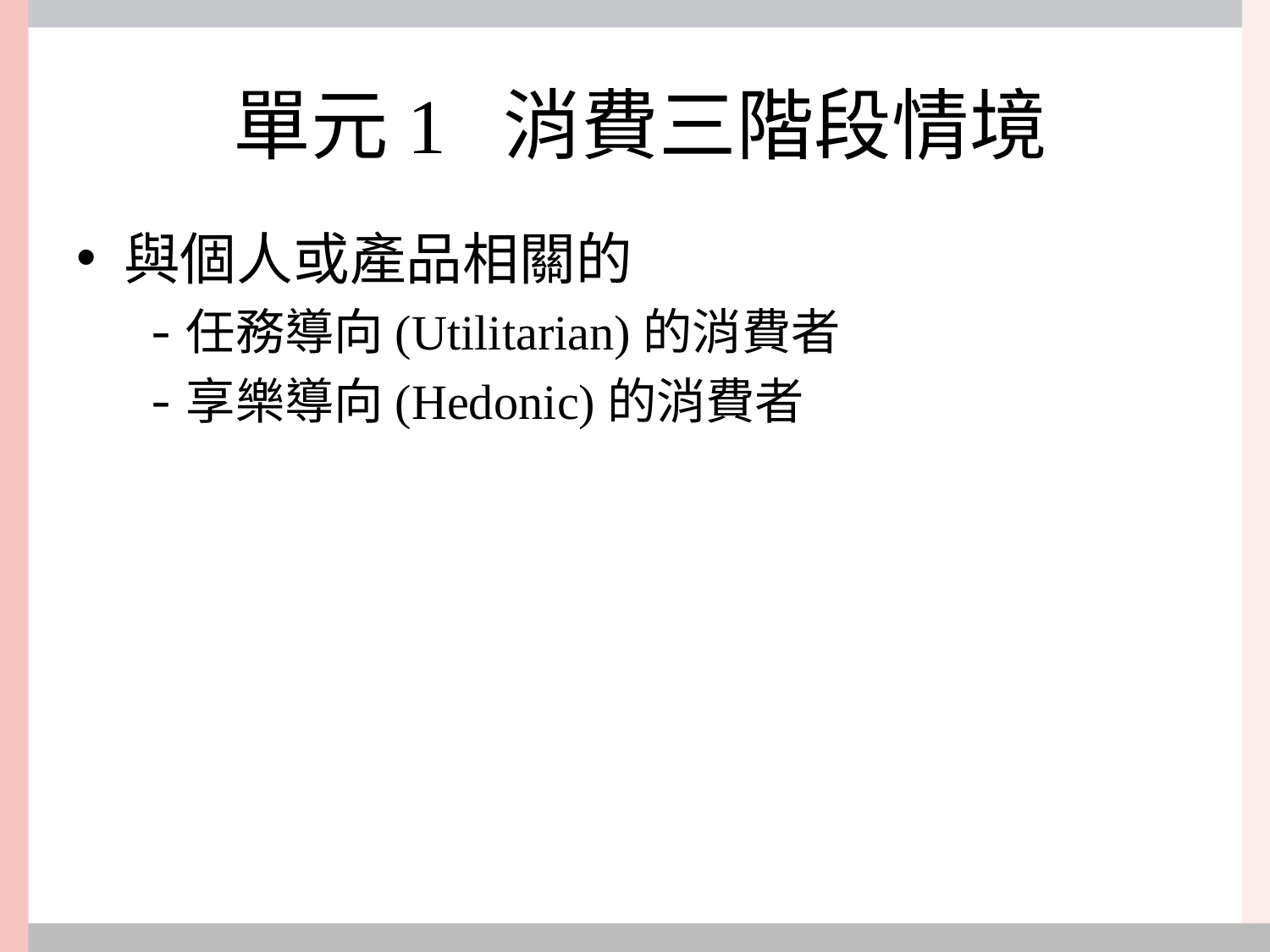

# 單元1  消費三階段情境
與個人或產品相關的
任務導向(Utilitarian)的消費者
享樂導向(Hedonic)的消費者